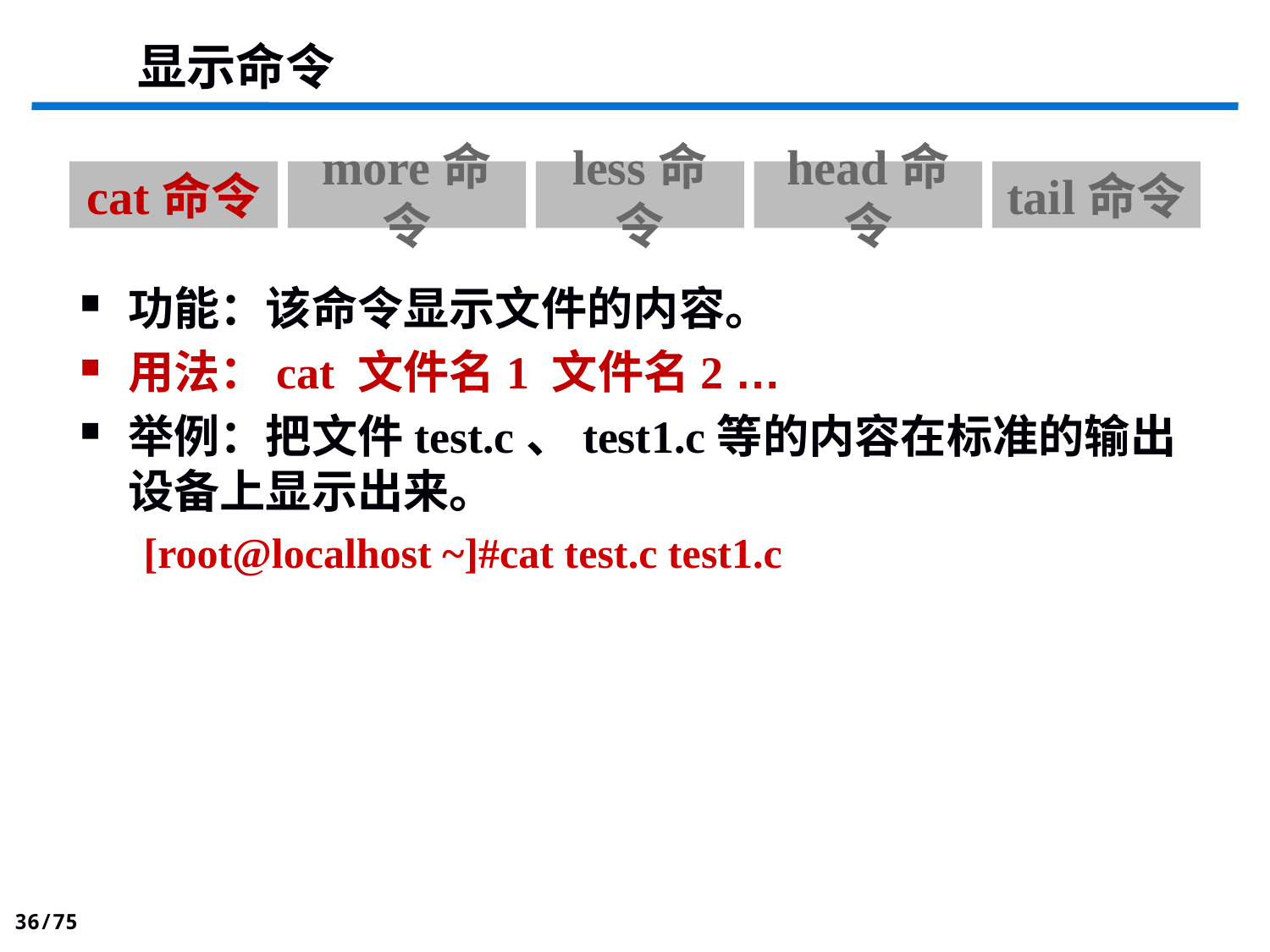

显示命令
cat命令
more命令
less命令
head命令
tail命令
功能：该命令显示文件的内容。
用法：cat 文件名1 文件名2 …
举例：把文件test.c、test1.c等的内容在标准的输出设备上显示出来。
[root@localhost ~]#cat test.c test1.c